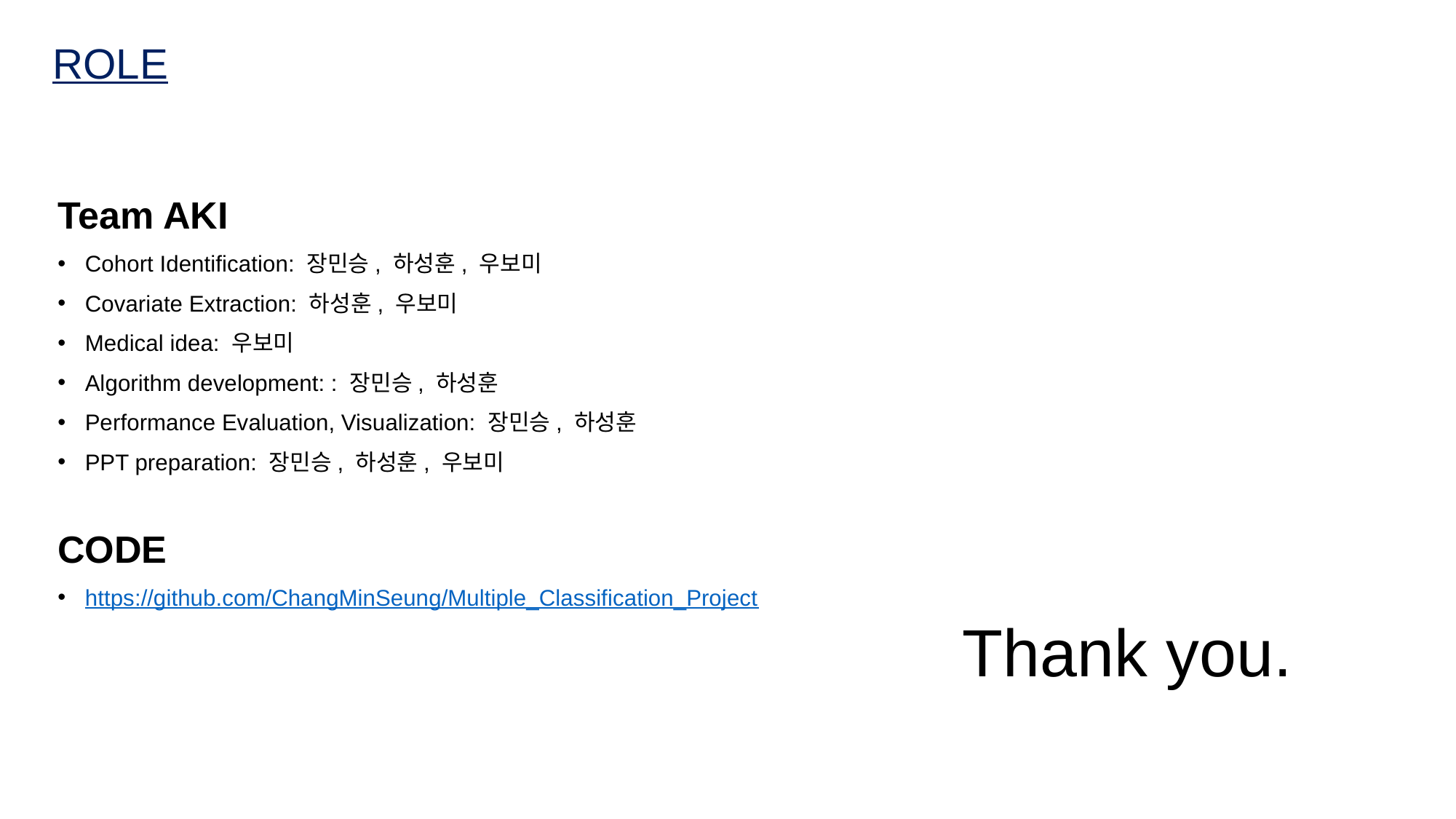

# ROLE
Team AKI
Cohort Identification: 장민승, 하성훈, 우보미
Covariate Extraction: 하성훈, 우보미
Medical idea: 우보미
Algorithm development: : 장민승, 하성훈
Performance Evaluation, Visualization: 장민승, 하성훈
PPT preparation: 장민승, 하성훈, 우보미

CODE
https://github.com/ChangMinSeung/Multiple_Classification_Project

Thank you.